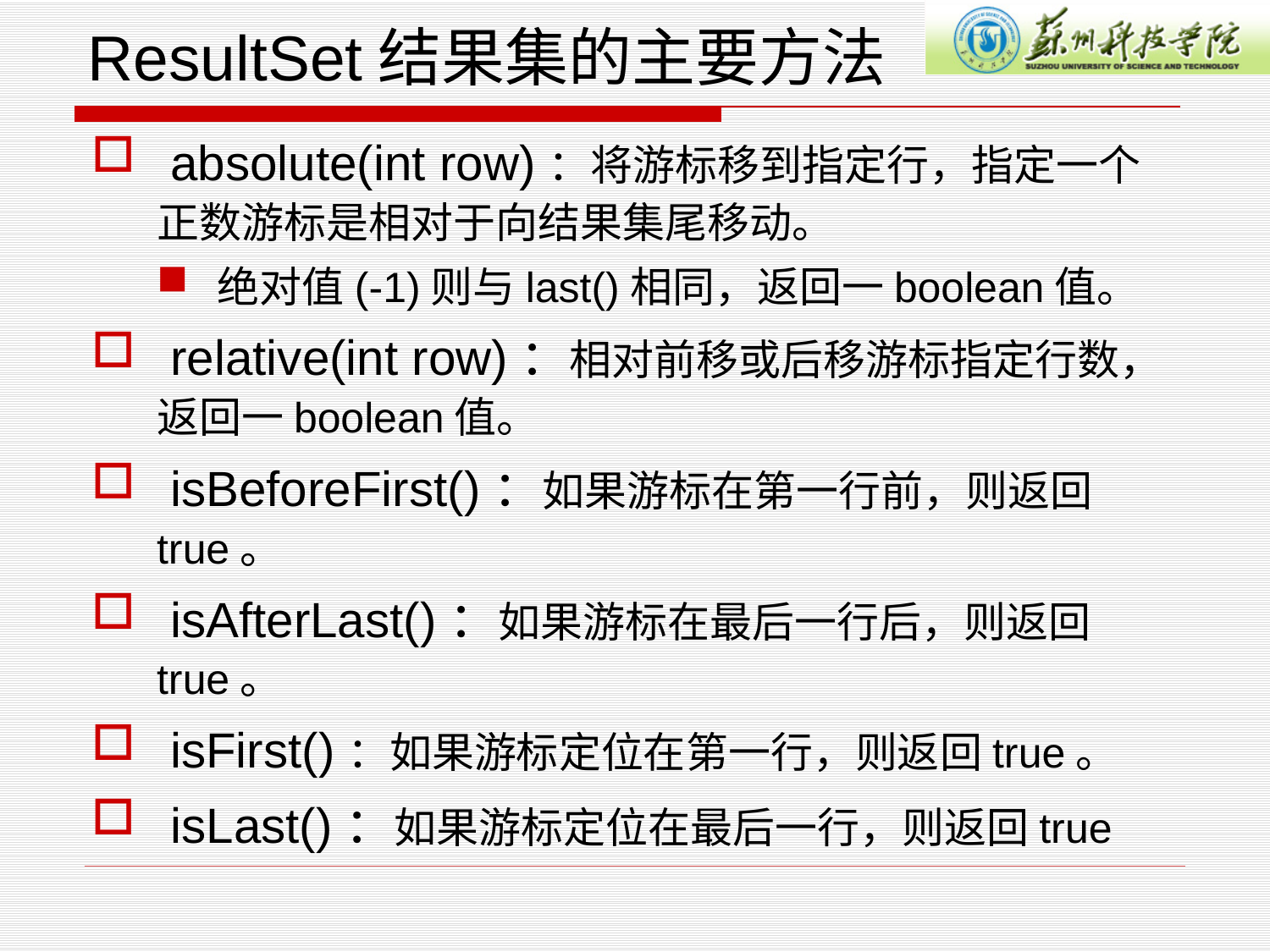

# ResultSet结果集的主要方法
 absolute(int row)：将游标移到指定行，指定一个正数游标是相对于向结果集尾移动。
绝对值(-1)则与last()相同，返回一boolean值。
 relative(int row)：相对前移或后移游标指定行数，返回一boolean值。
 isBeforeFirst()：如果游标在第一行前，则返回true。
 isAfterLast()：如果游标在最后一行后，则返回true。
 isFirst()：如果游标定位在第一行，则返回true。
 isLast()：如果游标定位在最后一行，则返回true